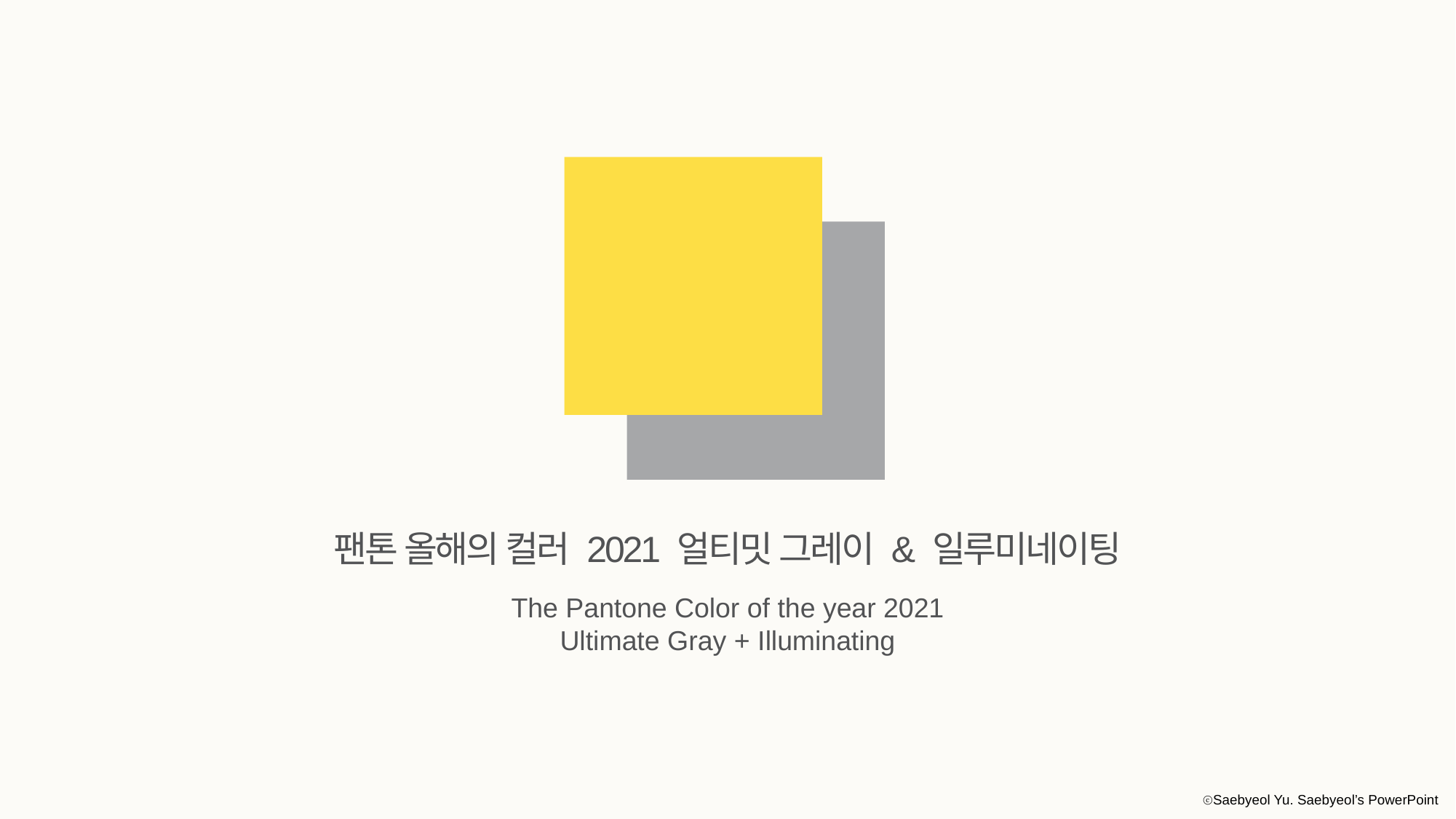

팬톤 올해의 컬러 2021 얼티밋 그레이 & 일루미네이팅
The Pantone Color of the year 2021
Ultimate Gray + Illuminating